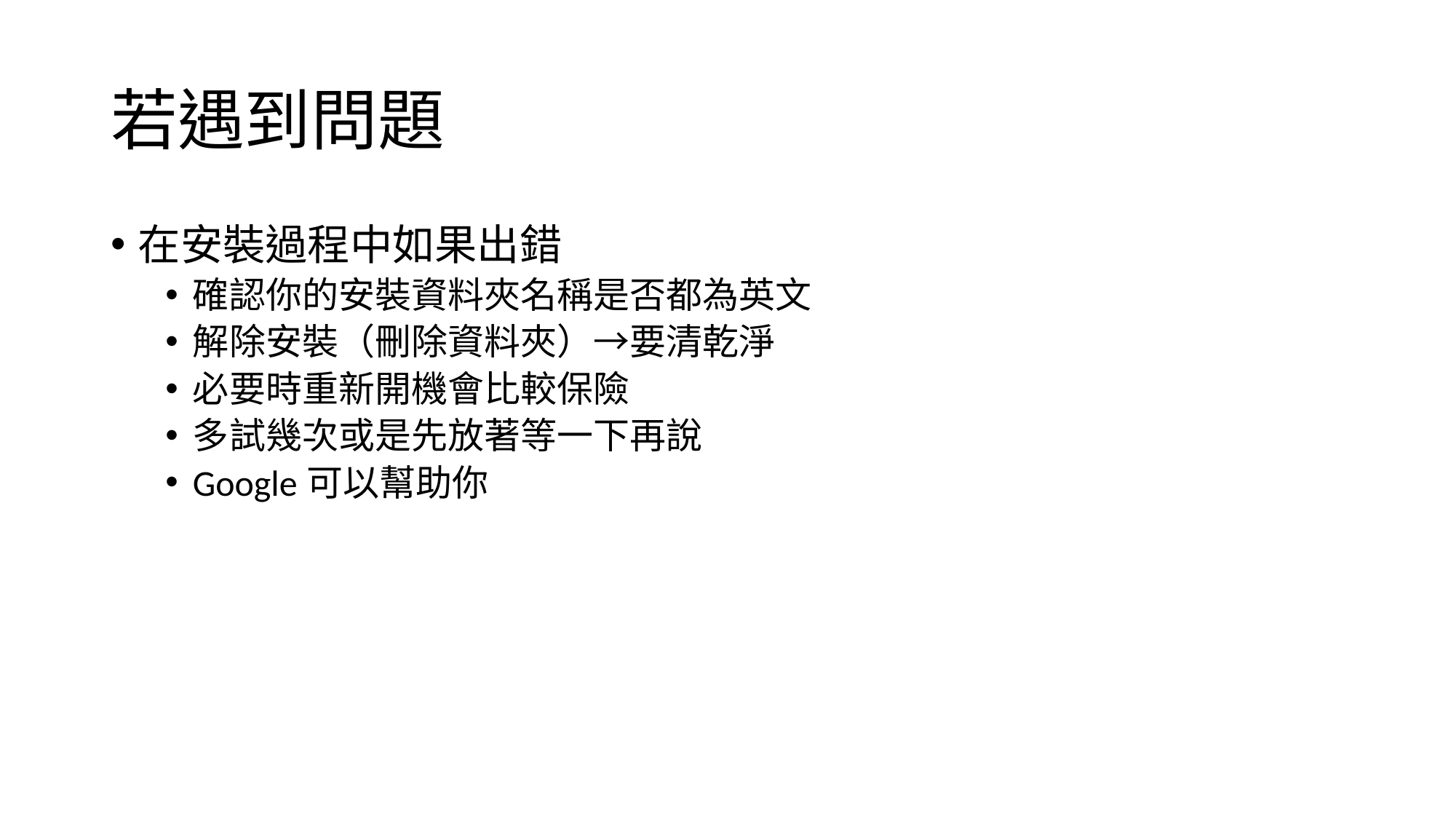

# 若遇到問題
在安裝過程中如果出錯
確認你的安裝資料夾名稱是否都為英文
解除安裝（刪除資料夾）→要清乾淨
必要時重新開機會比較保險
多試幾次或是先放著等一下再說
Google可以幫助你